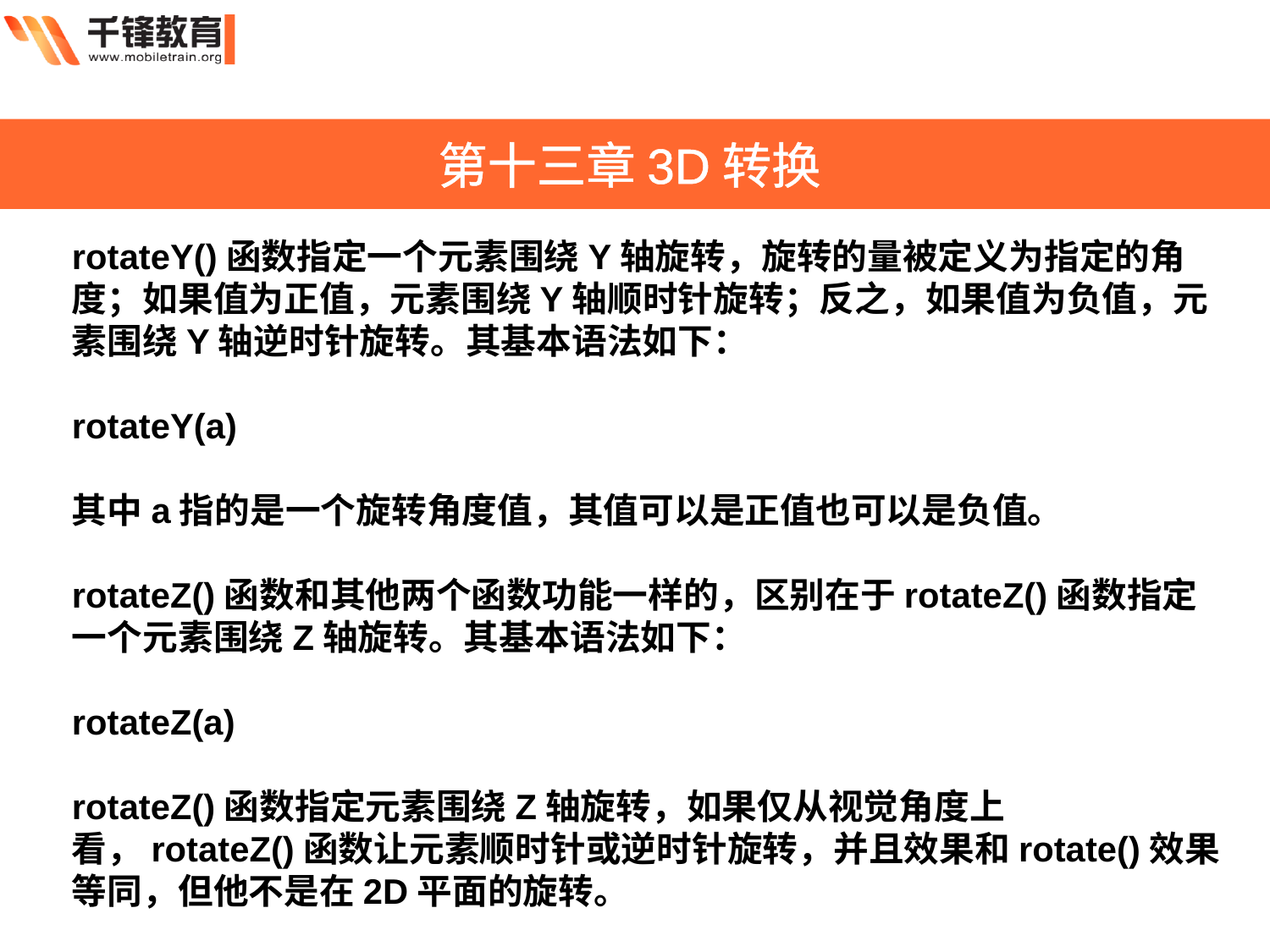

第十三章3D转换
rotateY()函数指定一个元素围绕Y轴旋转，旋转的量被定义为指定的角度；如果值为正值，元素围绕Y轴顺时针旋转；反之，如果值为负值，元素围绕Y轴逆时针旋转。其基本语法如下：

rotateY(a)

其中a指的是一个旋转角度值，其值可以是正值也可以是负值。

rotateZ()函数和其他两个函数功能一样的，区别在于rotateZ()函数指定一个元素围绕Z轴旋转。其基本语法如下：

rotateZ(a)

rotateZ()函数指定元素围绕Z轴旋转，如果仅从视觉角度上看，rotateZ()函数让元素顺时针或逆时针旋转，并且效果和rotate()效果等同，但他不是在2D平面的旋转。